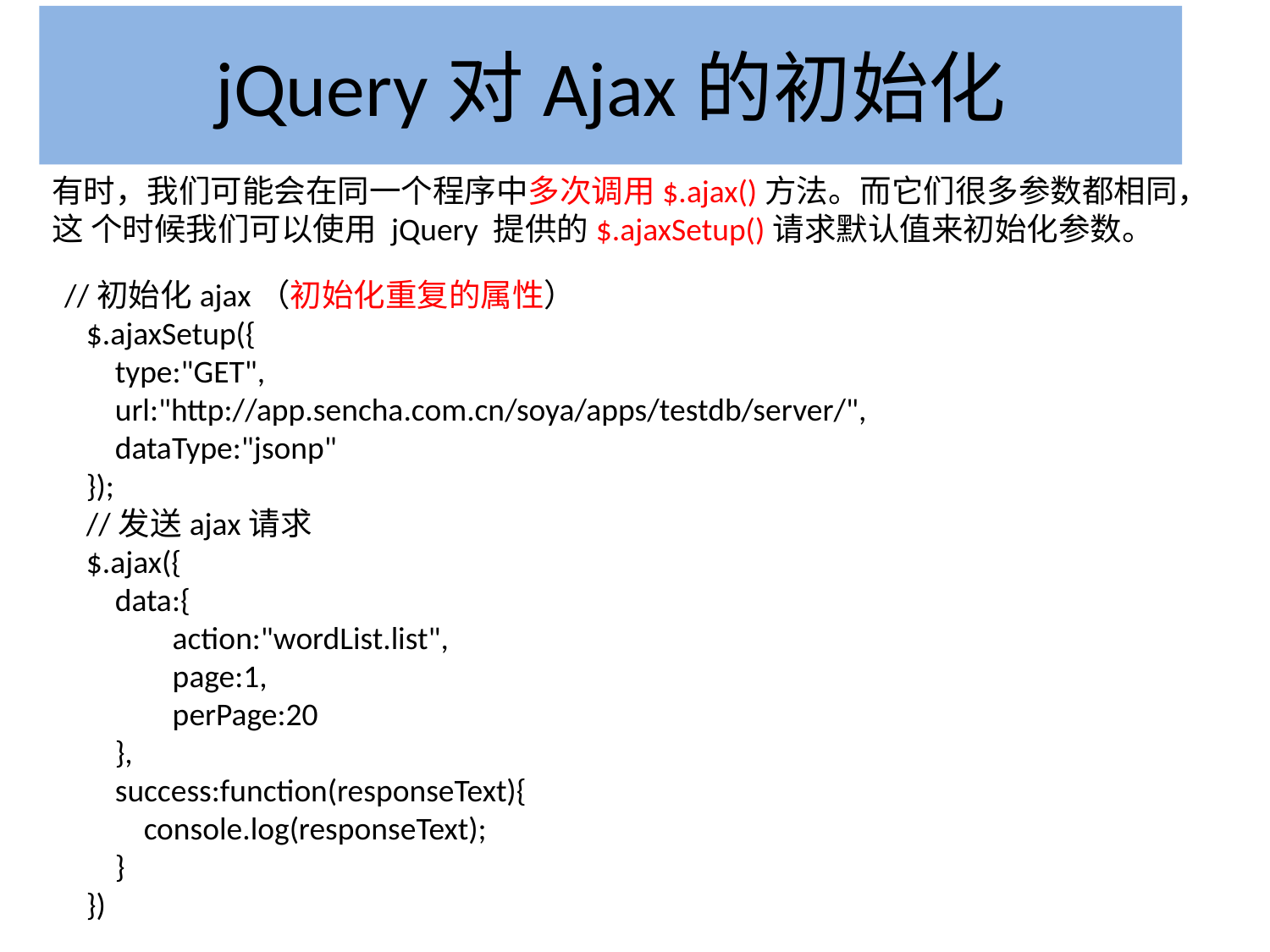

jQuery对Ajax的初始化
有时，我们可能会在同一个程序中多次调用$.ajax()方法。而它们很多参数都相同，
这 个时候我们可以使用 jQuery 提供的$.ajaxSetup()请求默认值来初始化参数。

 //初始化ajax（初始化重复的属性）
    $.ajaxSetup({
        type:"GET",
        url:"http://app.sencha.com.cn/soya/apps/testdb/server/",
        dataType:"jsonp"
    });
    //发送ajax请求
    $.ajax({
        data:{
                action:"wordList.list",
                page:1,
                perPage:20
        },
        success:function(responseText){
            console.log(responseText);
        }
    })